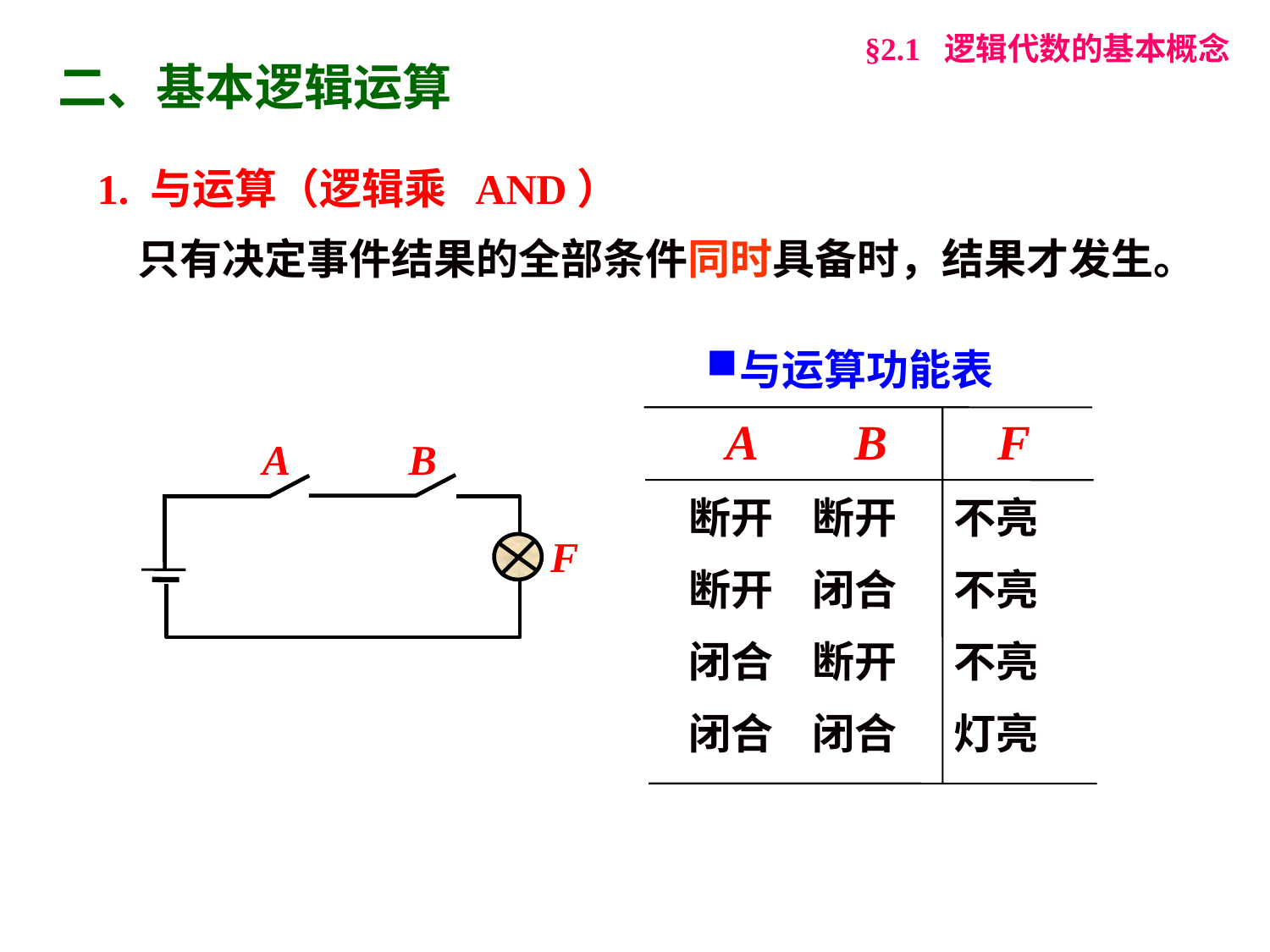

§2.1  逻辑代数的基本概念
二、基本逻辑运算
1. 与运算（逻辑乘  AND）
只有决定事件结果的全部条件同时具备时，结果才发生。
与运算功能表
   A        B         F
断开    断开      不亮
断开    闭合      不亮
闭合    断开      不亮
闭合    闭合      灯亮

A
B

F